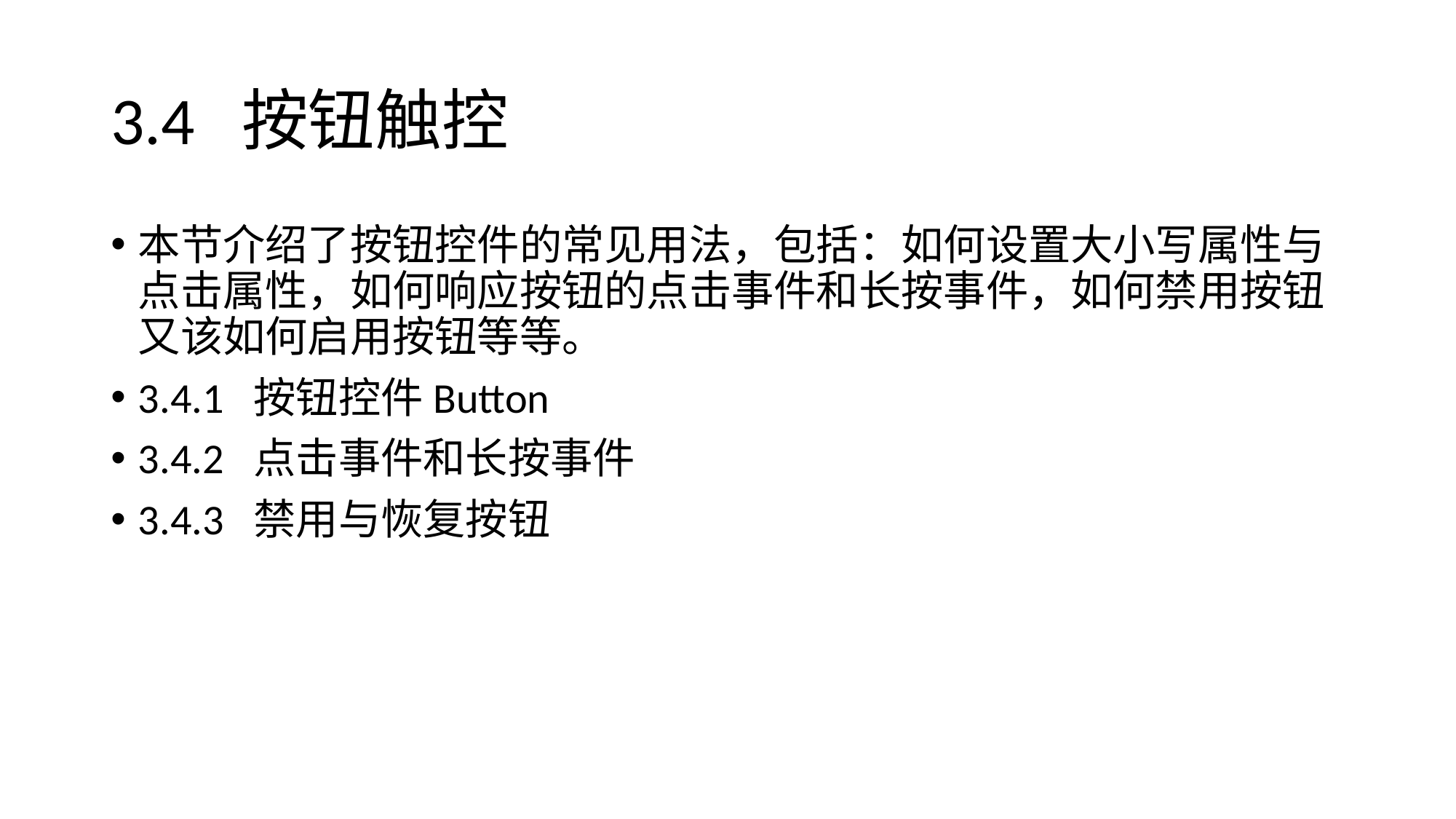

# 3.4  按钮触控
本节介绍了按钮控件的常见用法，包括：如何设置大小写属性与点击属性，如何响应按钮的点击事件和长按事件，如何禁用按钮又该如何启用按钮等等。
3.4.1  按钮控件Button
3.4.2  点击事件和长按事件
3.4.3  禁用与恢复按钮